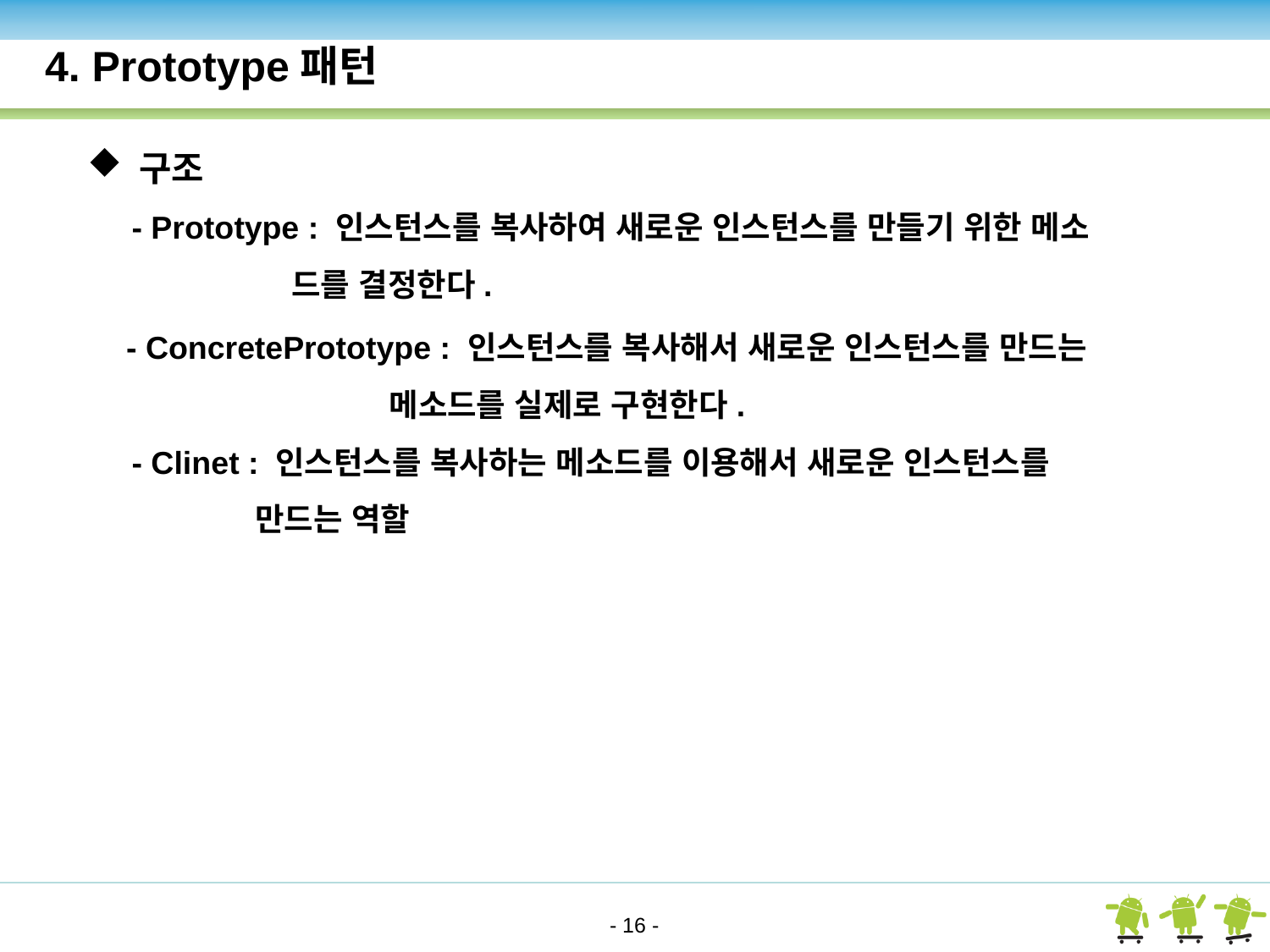

4. Prototype패턴
 구조
     - Prototype : 인스턴스를 복사하여 새로운 인스턴스를 만들기 위한 메소
                       드를 결정한다.
    - ConcretePrototype : 인스턴스를 복사해서 새로운 인스턴스를 만드는
                                  메소드를 실제로 구현한다.
     - Clinet : 인스턴스를 복사하는 메소드를 이용해서 새로운 인스턴스를
                  만드는 역할

- 16 -